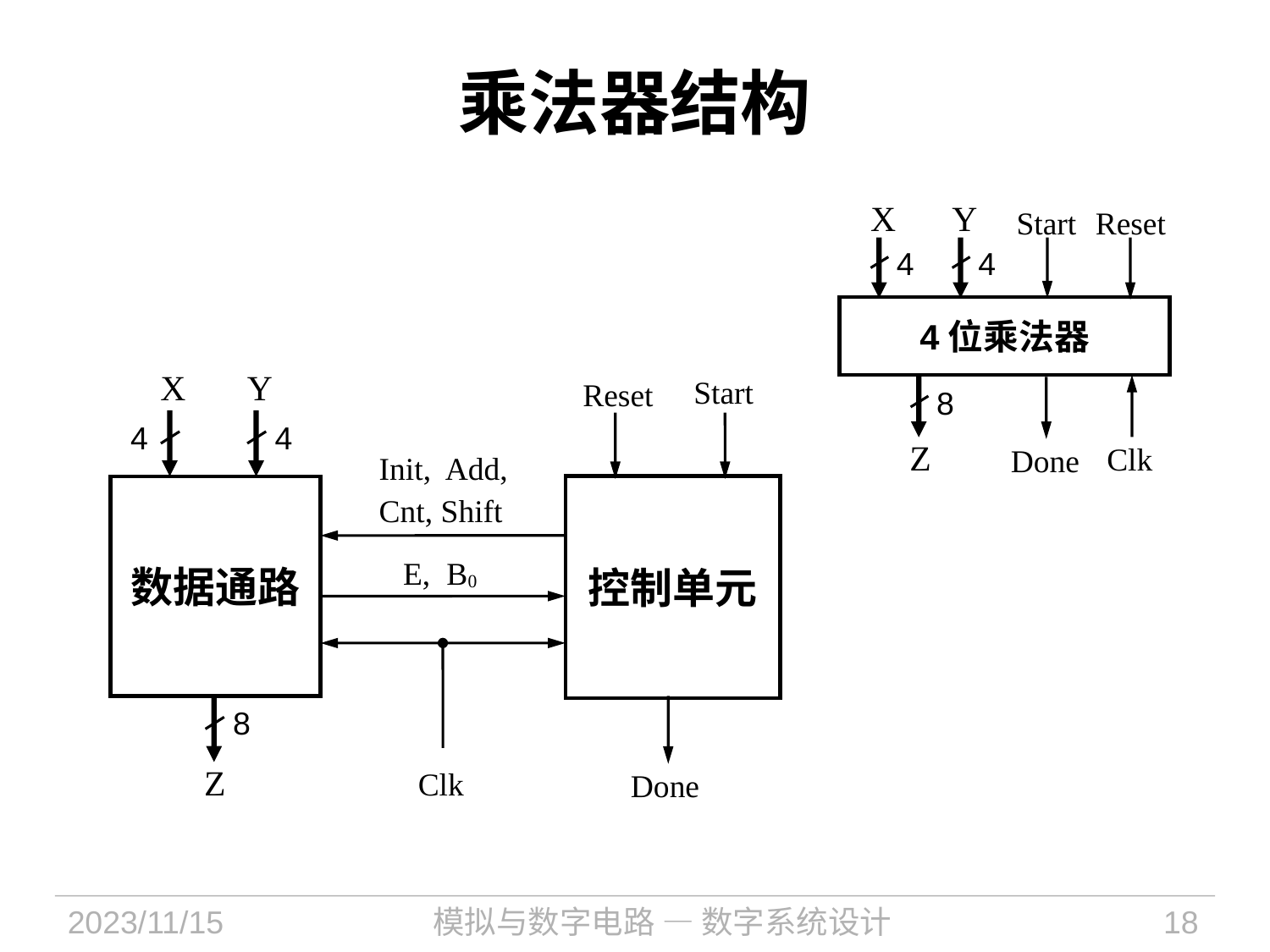

# 乘法器结构
Start
Reset
X
Y

4
4

4位乘法器

8

Clk
Done
Z
Start
X
Y
Reset

4
4

Init,  Add,
Cnt, Shift
控制单元
数据通路

E,  B0

8

Clk
Done
Z
2023/11/15
模拟与数字电路 — 数字系统设计
18